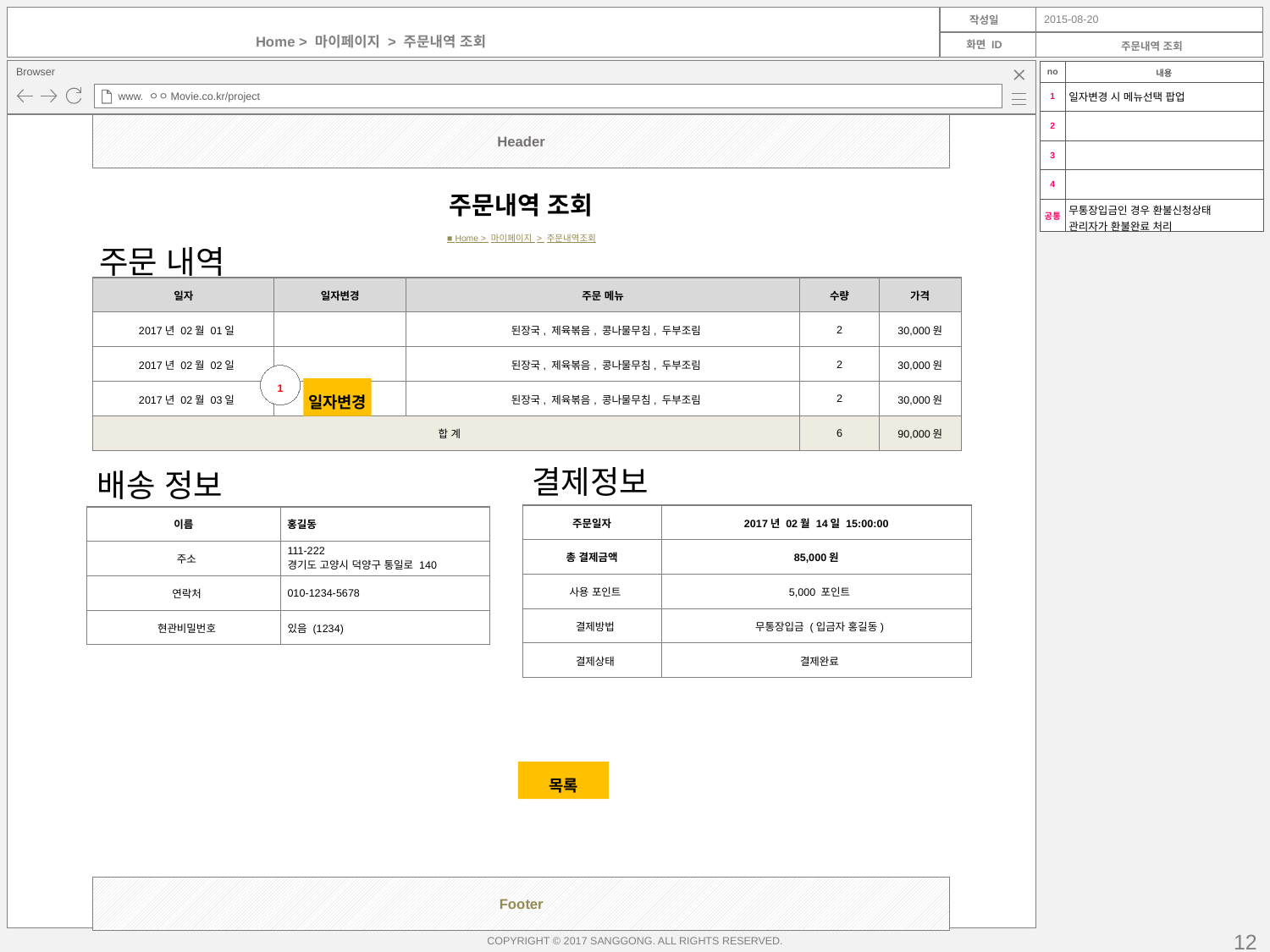

2015-08-20
Home > 마이페이지 > 주문내역 조회
주문내역 조회
| no | 내용 |
| --- | --- |
| 1 | 일자변경 시 메뉴선택 팝업 |
| 2 |  |
| 3 |  |
| 4 |  |
| 공통 | 무통장입금인 경우 환불신청상태 관리자가 환불완료 처리 |
Header
주문내역 조회
■ Home > 마이페이지 > 주문내역조회
주문 내역
| 일자 | 일자변경 | 주문 메뉴 | 수량 | 가격 |
| --- | --- | --- | --- | --- |
| 2017년 02월 01일 |  | 된장국, 제육볶음, 콩나물무침, 두부조림 | 2 | 30,000원 |
| 2017년 02월 02일 |  | 된장국, 제육볶음, 콩나물무침, 두부조림 | 2 | 30,000원 |
| 2017년 02월 03일 |  | 된장국, 제육볶음, 콩나물무침, 두부조림 | 2 | 30,000원 |
| 합 계 |  |  | 6 | 90,000원 |
일자변경
1
결제정보
배송 정보
| 주문일자 | 2017년 02월 14일 15:00:00 |
| --- | --- |
| 총 결제금액 | 85,000원 |
| 사용 포인트 | 5,000 포인트 |
| 결제방법 | 무통장입금 (입금자 홍길동) |
| 결제상태 | 결제완료 |
| 이름 | 홍길동 |
| --- | --- |
| 주소 | 111-222 경기도 고양시 덕양구 통일로 140 |
| 연락처 | 010-1234-5678 |
| 현관비밀번호 | 있음 (1234) |
목록
Footer
12